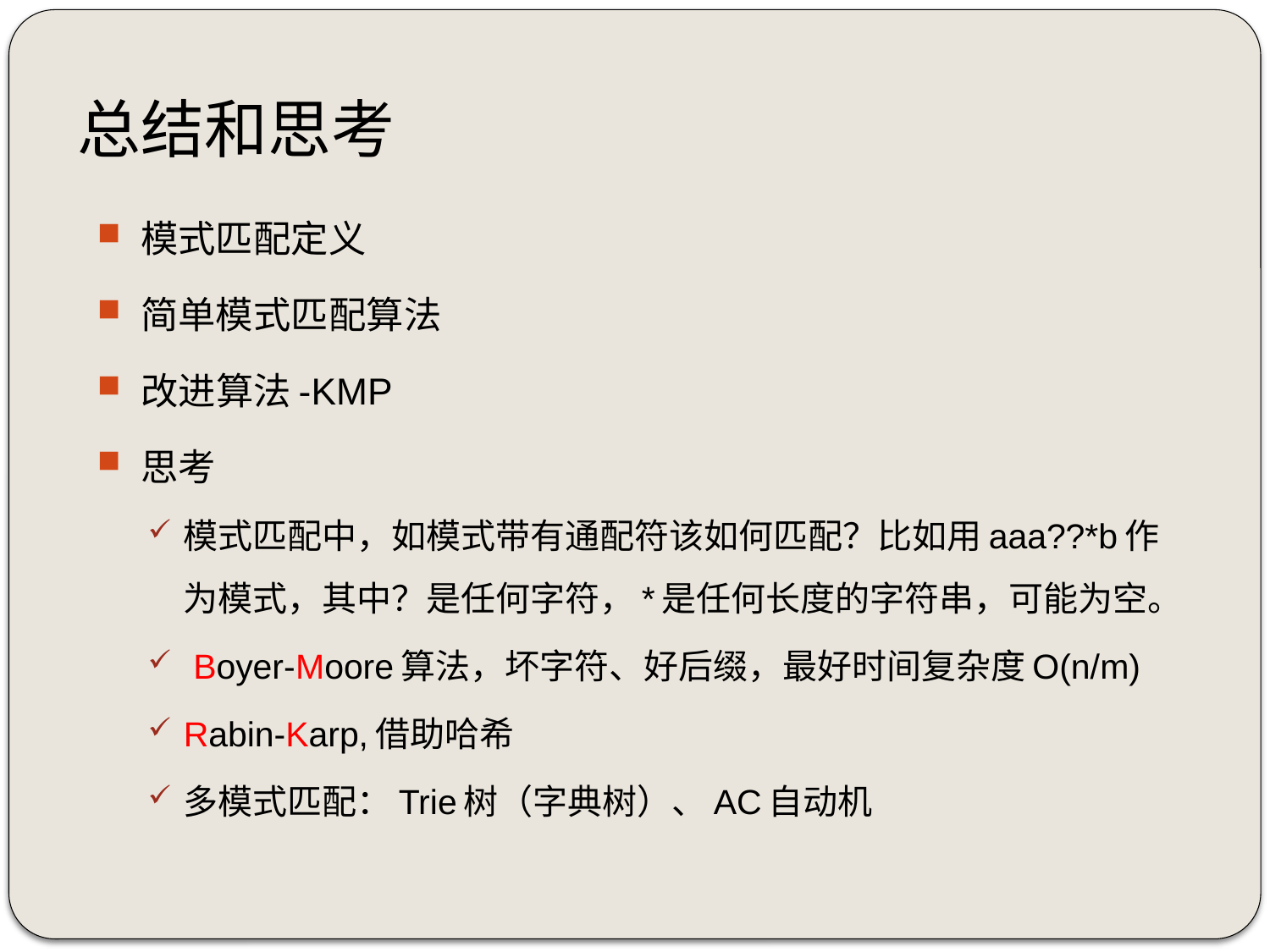

# 总结和思考
模式匹配定义
简单模式匹配算法
改进算法-KMP
思考
模式匹配中，如模式带有通配符该如何匹配？比如用aaa??*b作为模式，其中？是任何字符，*是任何长度的字符串，可能为空。
 Boyer-Moore算法，坏字符、好后缀，最好时间复杂度O(n/m)
Rabin-Karp,借助哈希
多模式匹配：Trie树（字典树）、AC自动机